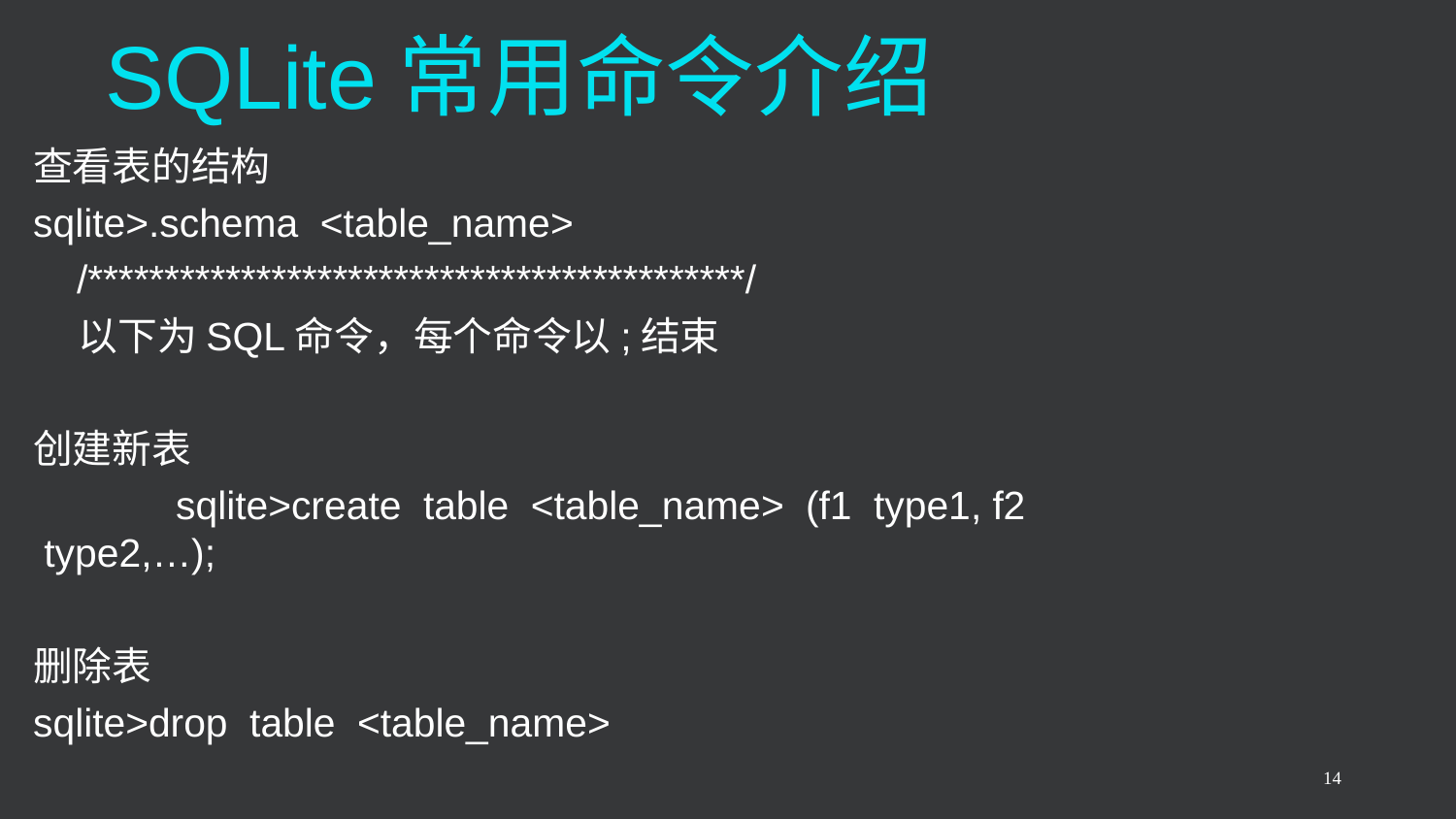

# SQLite常用命令介绍
查看表的结构
	sqlite>.schema  <table_name>
    /*******************************************/
    以下为SQL命令，每个命令以;结束

创建新表
  	sqlite>create  table  <table_name>  (f1  type1, f2  type2,…);

删除表
	sqlite>drop  table  <table_name>

14